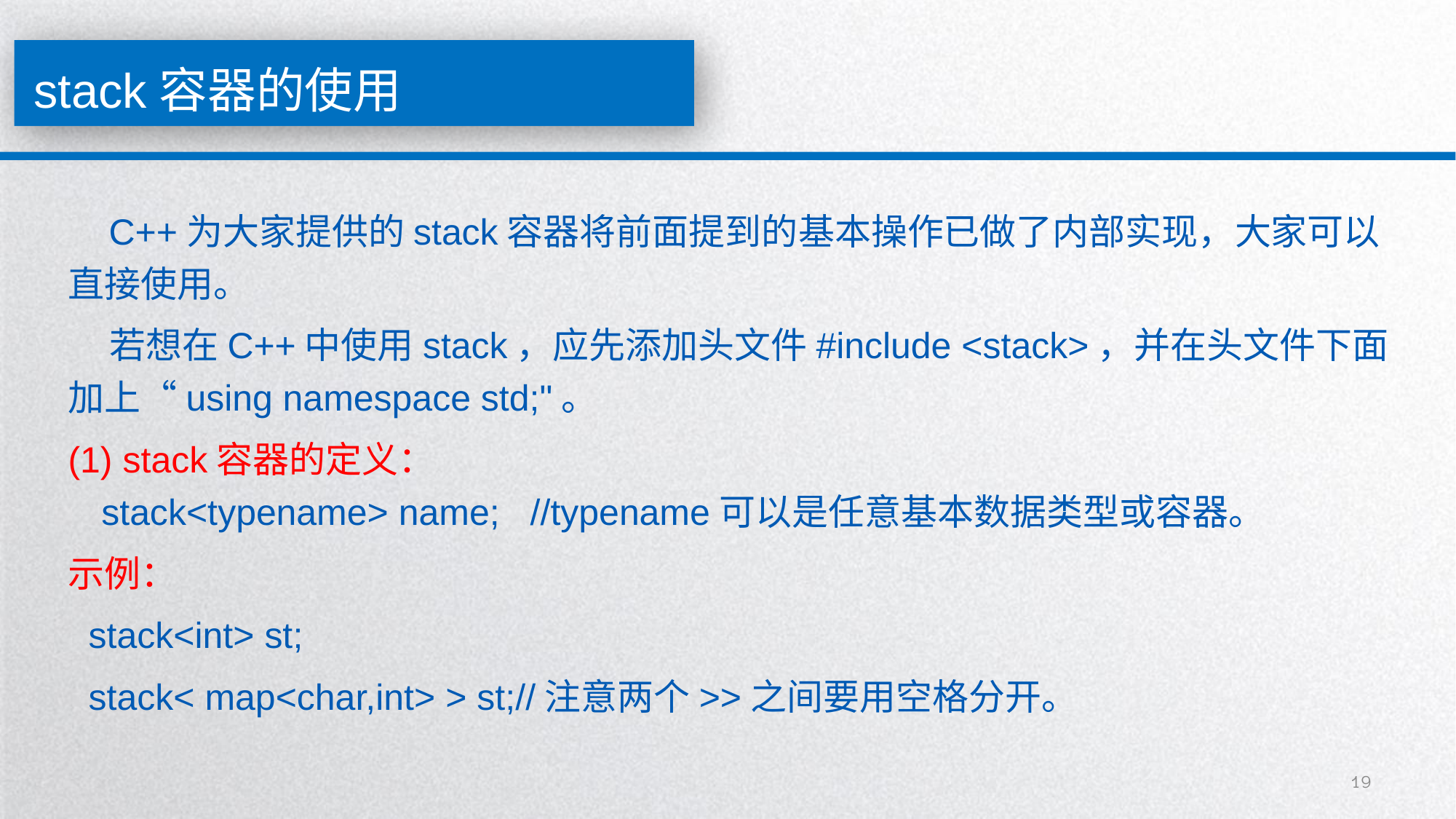

stack容器的使用
    C++为大家提供的stack容器将前面提到的基本操作已做了内部实现，大家可以直接使用。
    若想在C++中使用stack，应先添加头文件#include <stack>，并在头文件下面加上“using namespace std;"。
(1) stack容器的定义：
   stack<typename> name;   //typename可以是任意基本数据类型或容器。
示例：
  stack<int> st;
  stack< map<char,int> > st;//注意两个>>之间要用空格分开。

19